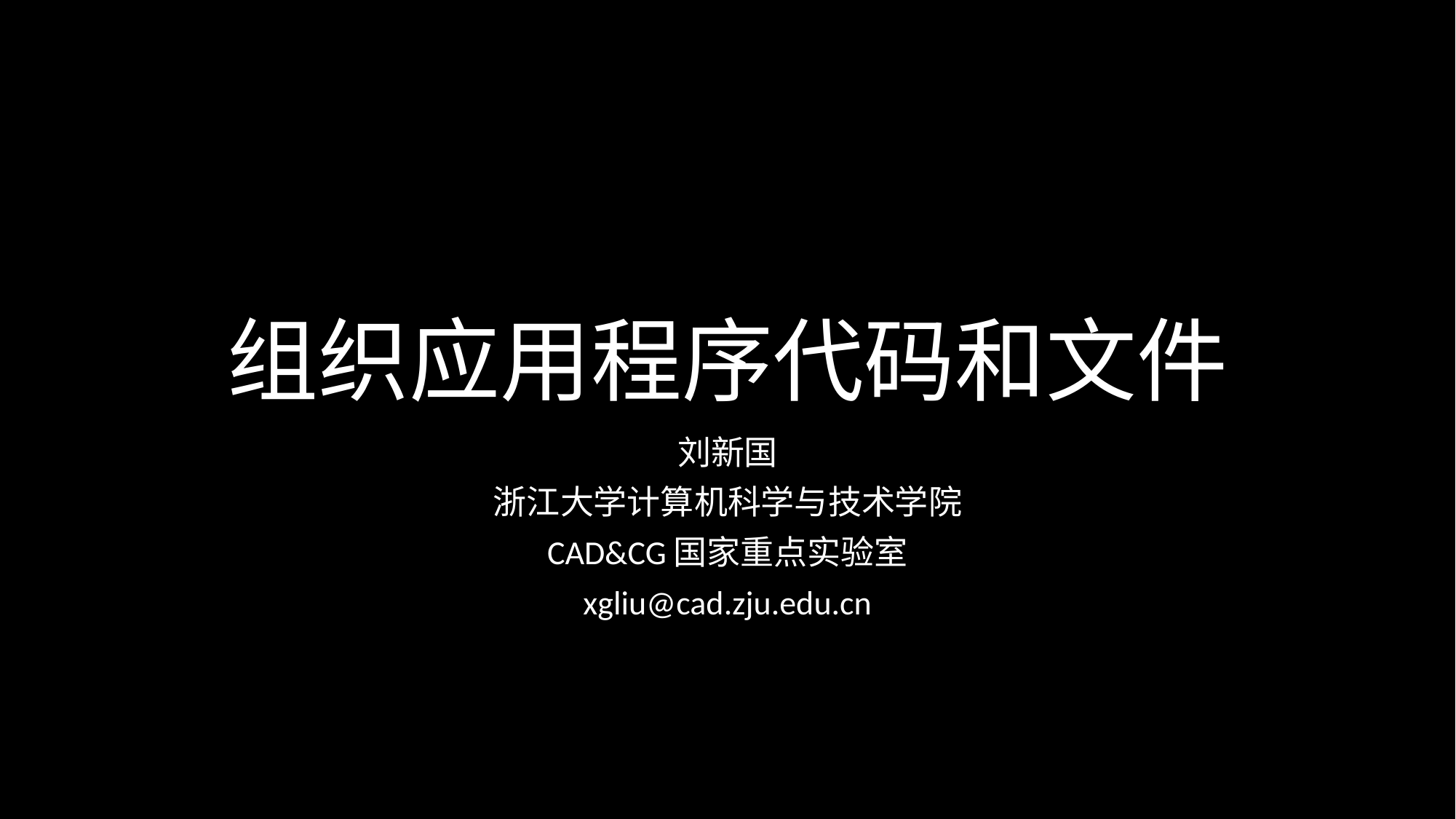

# 组织应用程序代码和文件
刘新国
浙江大学计算机科学与技术学院
CAD&CG国家重点实验室
xgliu@cad.zju.edu.cn